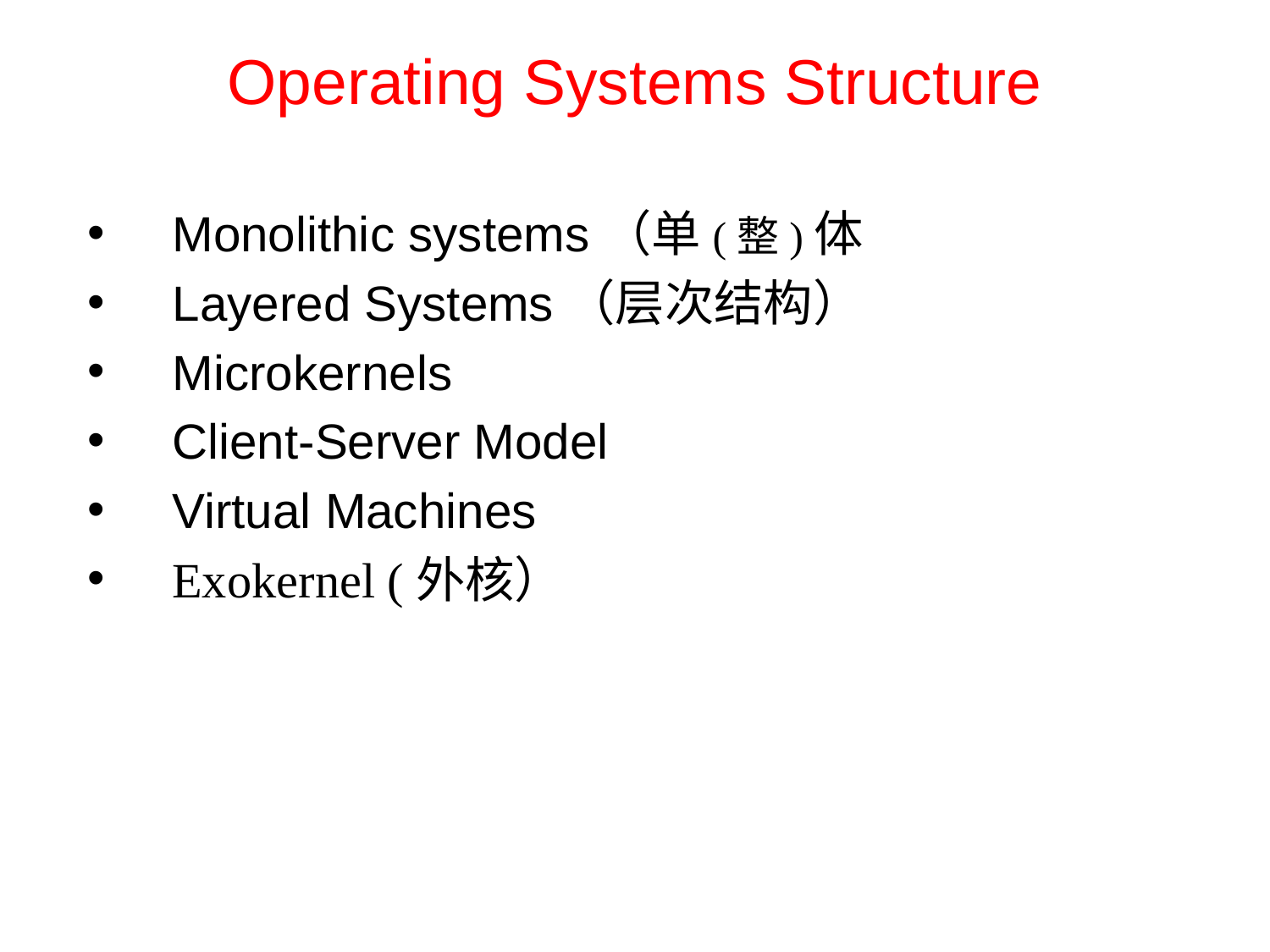

Operating Systems Structure
Monolithic systems（单(整)体
Layered Systems（层次结构）
Microkernels
Client-Server Model
Virtual Machines
Exokernel (外核）